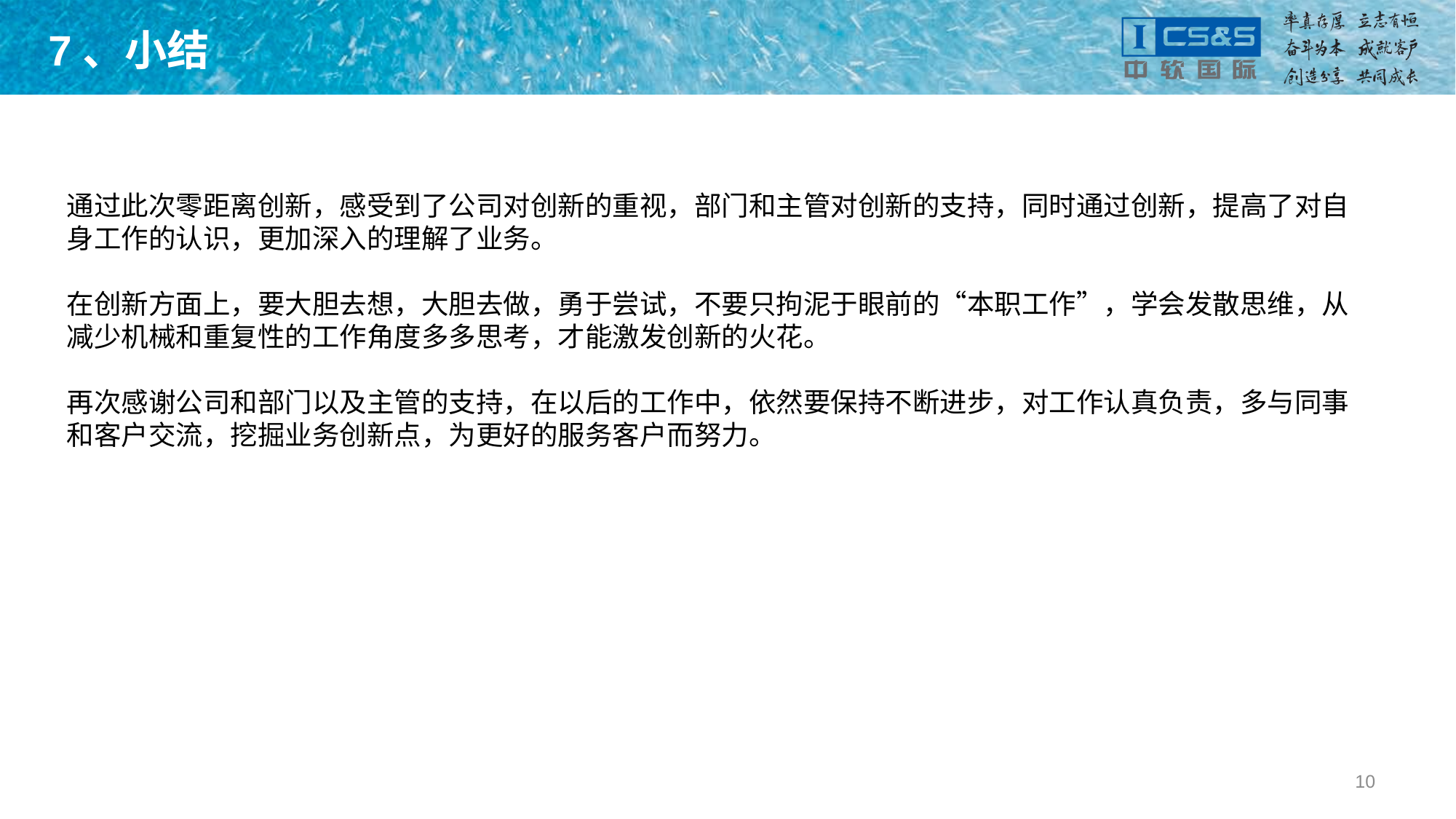

# 7、小结
通过此次零距离创新，感受到了公司对创新的重视，部门和主管对创新的支持，同时通过创新，提高了对自身工作的认识，更加深入的理解了业务。

在创新方面上，要大胆去想，大胆去做，勇于尝试，不要只拘泥于眼前的“本职工作”，学会发散思维，从减少机械和重复性的工作角度多多思考，才能激发创新的火花。

再次感谢公司和部门以及主管的支持，在以后的工作中，依然要保持不断进步，对工作认真负责，多与同事和客户交流，挖掘业务创新点，为更好的服务客户而努力。
10